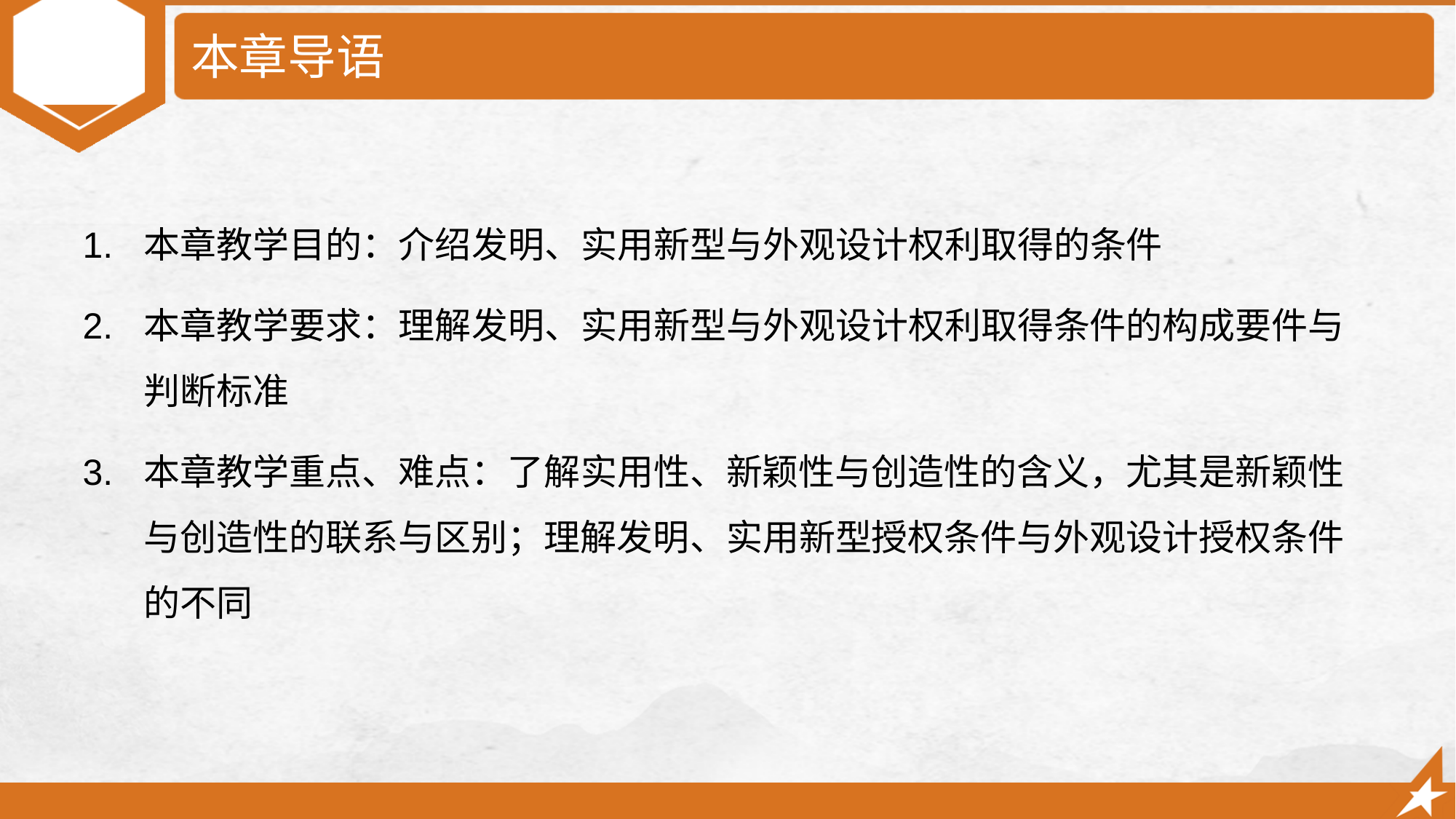

# 本章导语

本章教学目的：介绍发明、实用新型与外观设计权利取得的条件
本章教学要求：理解发明、实用新型与外观设计权利取得条件的构成要件与判断标准
本章教学重点、难点：了解实用性、新颖性与创造性的含义，尤其是新颖性与创造性的联系与区别；理解发明、实用新型授权条件与外观设计授权条件的不同